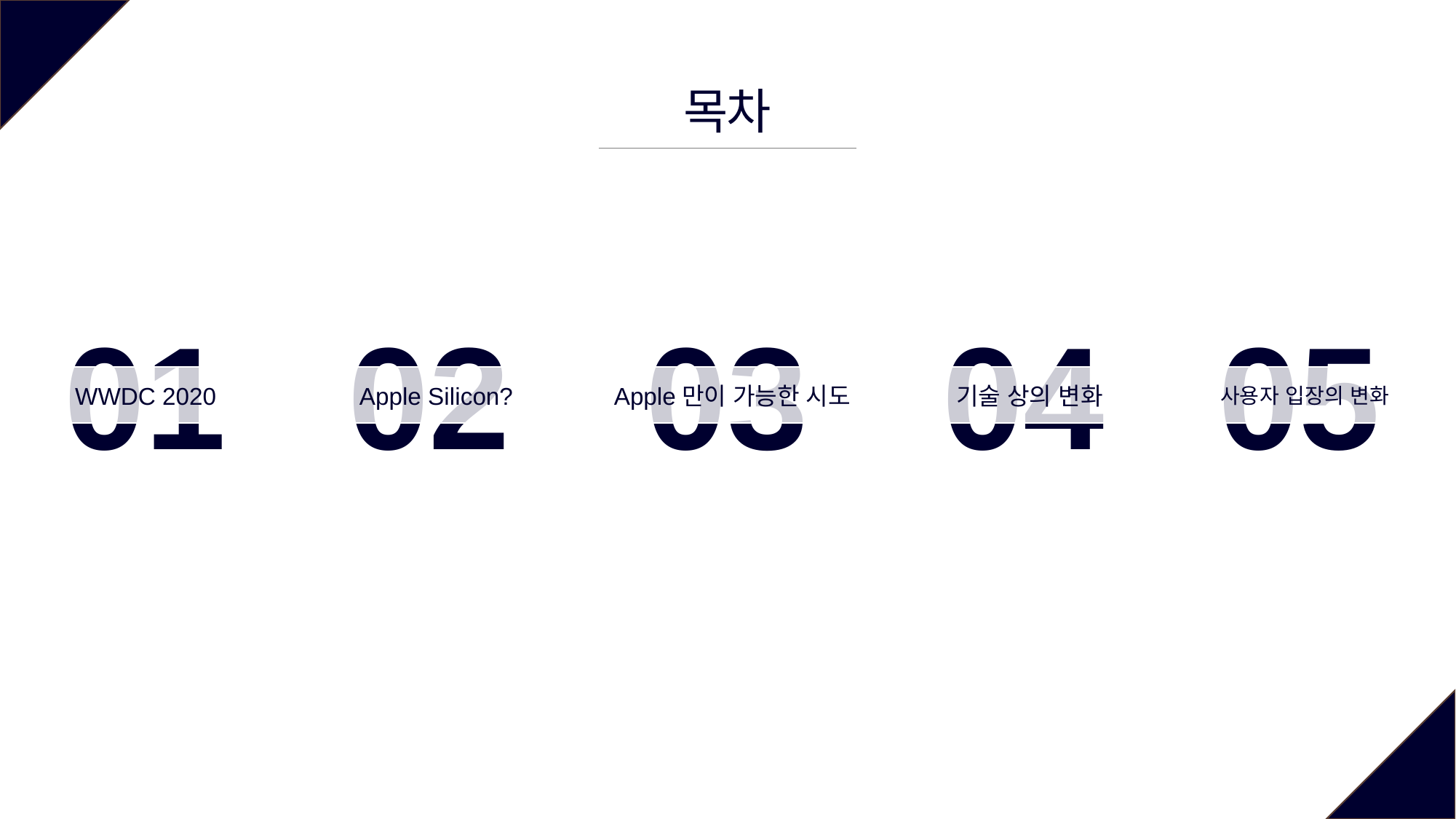

목차
01
02
03
04
05
WWDC 2020
Apple Silicon?
Apple만이 가능한 시도
기술 상의 변화
사용자 입장의 변화